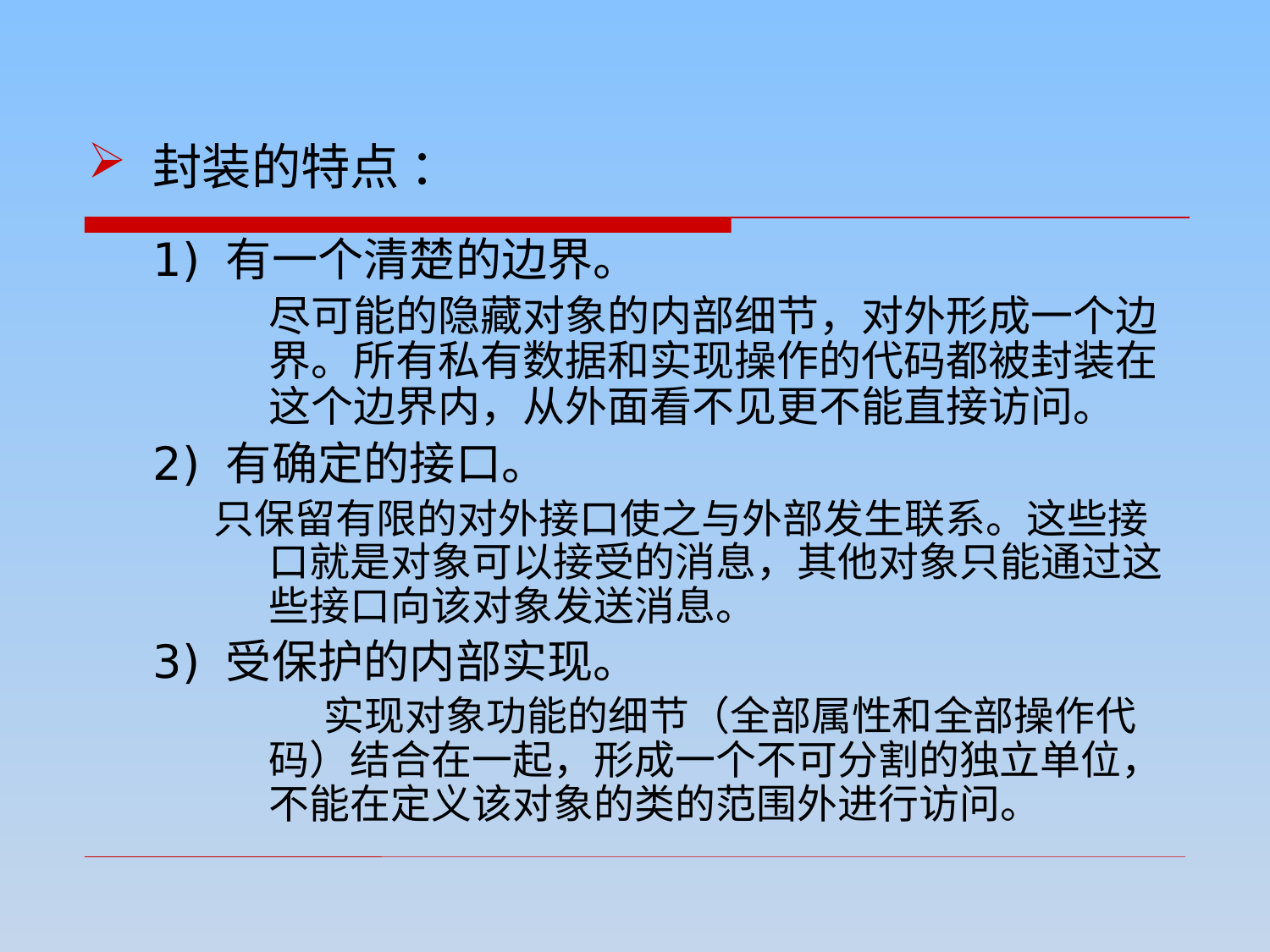

封装的特点 ：

1) 有一个清楚的边界。
	尽可能的隐藏对象的内部细节，对外形成一个边界。所有私有数据和实现操作的代码都被封装在这个边界内，从外面看不见更不能直接访问。
2) 有确定的接口。
只保留有限的对外接口使之与外部发生联系。这些接口就是对象可以接受的消息，其他对象只能通过这些接口向该对象发送消息。
3) 受保护的内部实现。
	     实现对象功能的细节（全部属性和全部操作代码）结合在一起，形成一个不可分割的独立单位，不能在定义该对象的类的范围外进行访问。